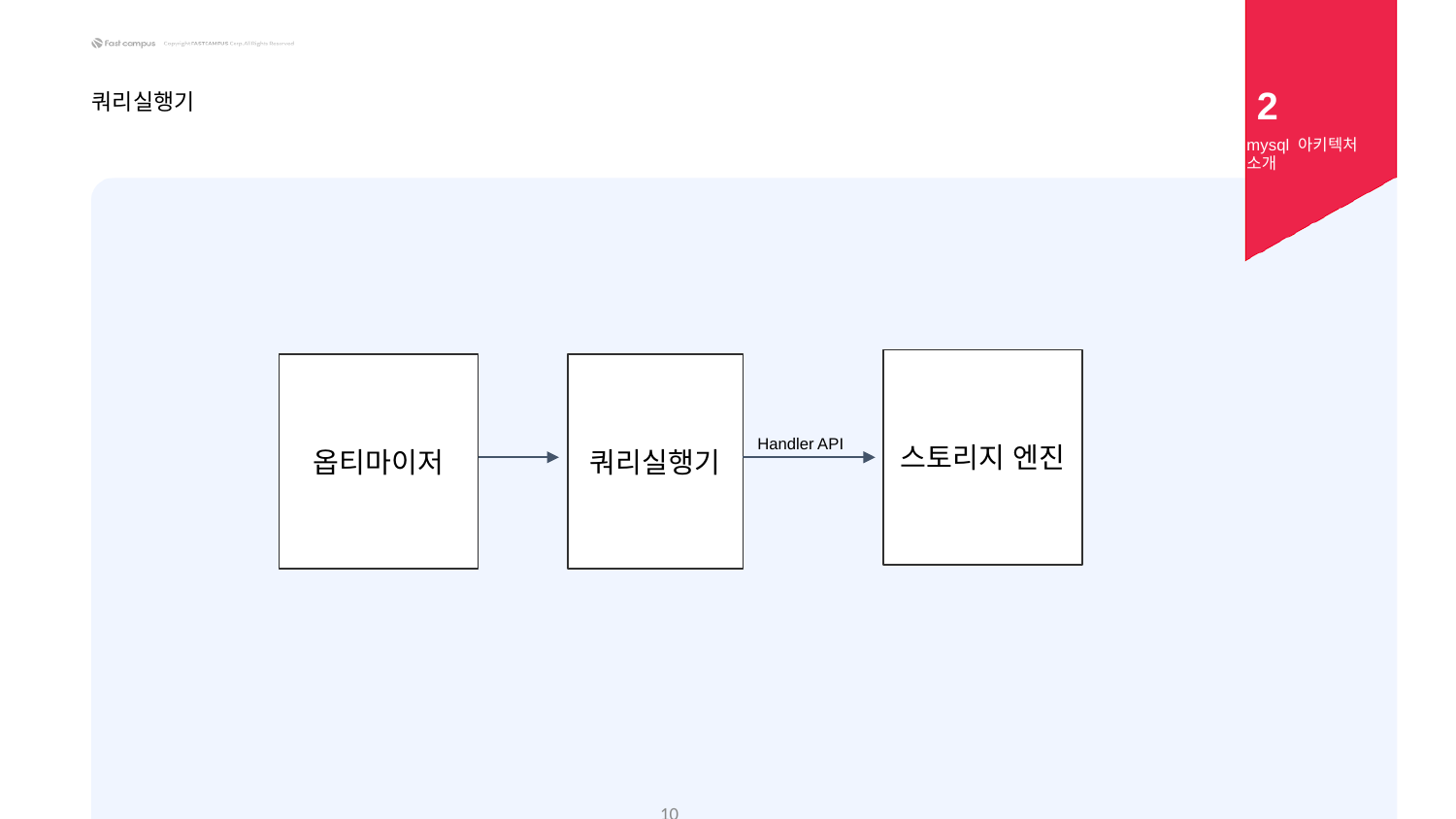

2
쿼리실행기
mysql 아키텍처 소개

스토리지 엔진
쿼리실행기
옵티마이저
Handler API
10